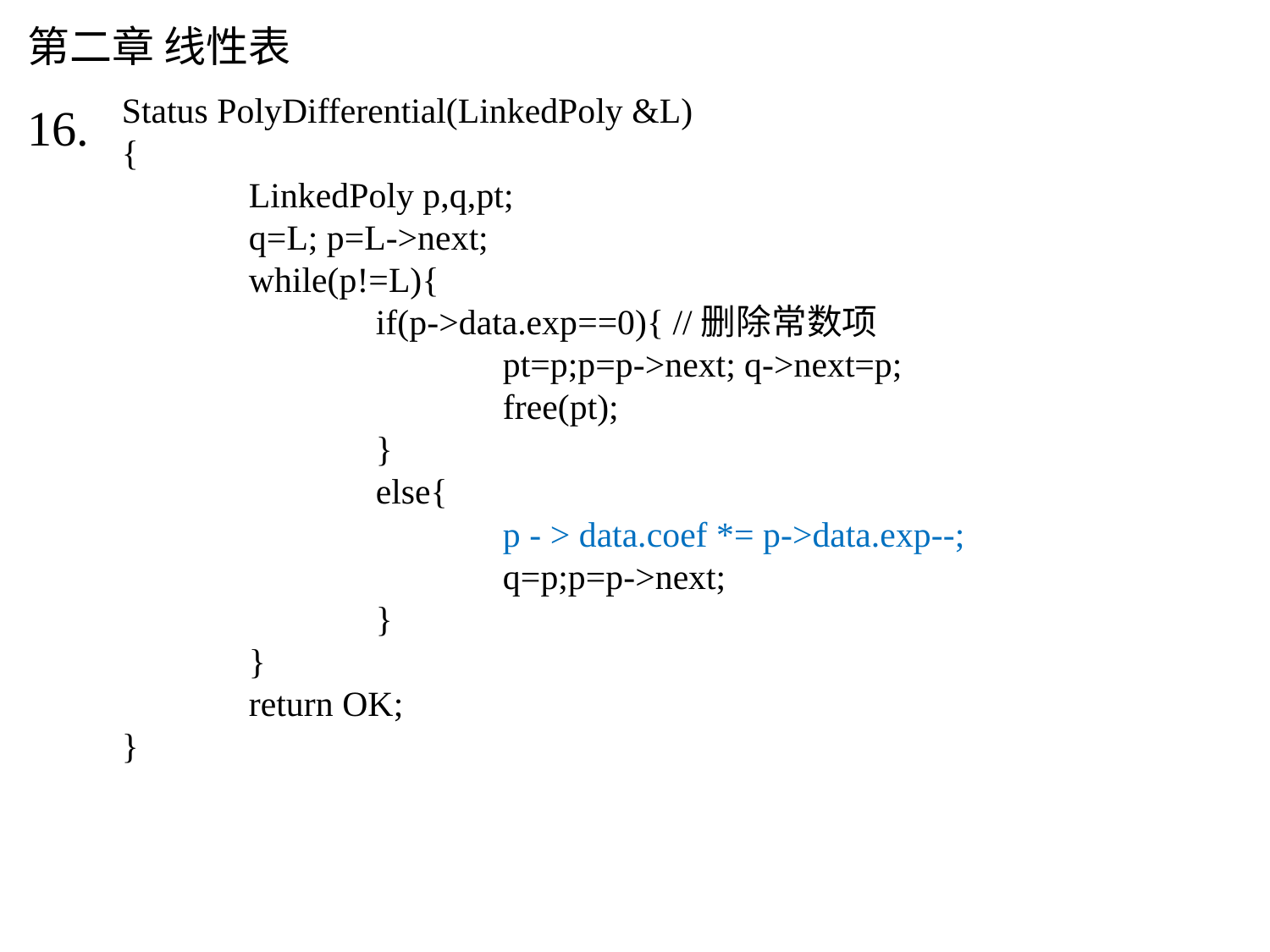

# 第二章 线性表
Status PolyDifferential(LinkedPoly &L)
{
	LinkedPoly p,q,pt;
	q=L; p=L->next;
	while(p!=L){
		if(p->data.exp==0){ //删除常数项
			pt=p;p=p->next; q->next=p;
			free(pt);
		}
		else{
			p - > data.coef *= p->data.exp--; 				q=p;p=p->next;
		}
	}
	return OK;
}
16.